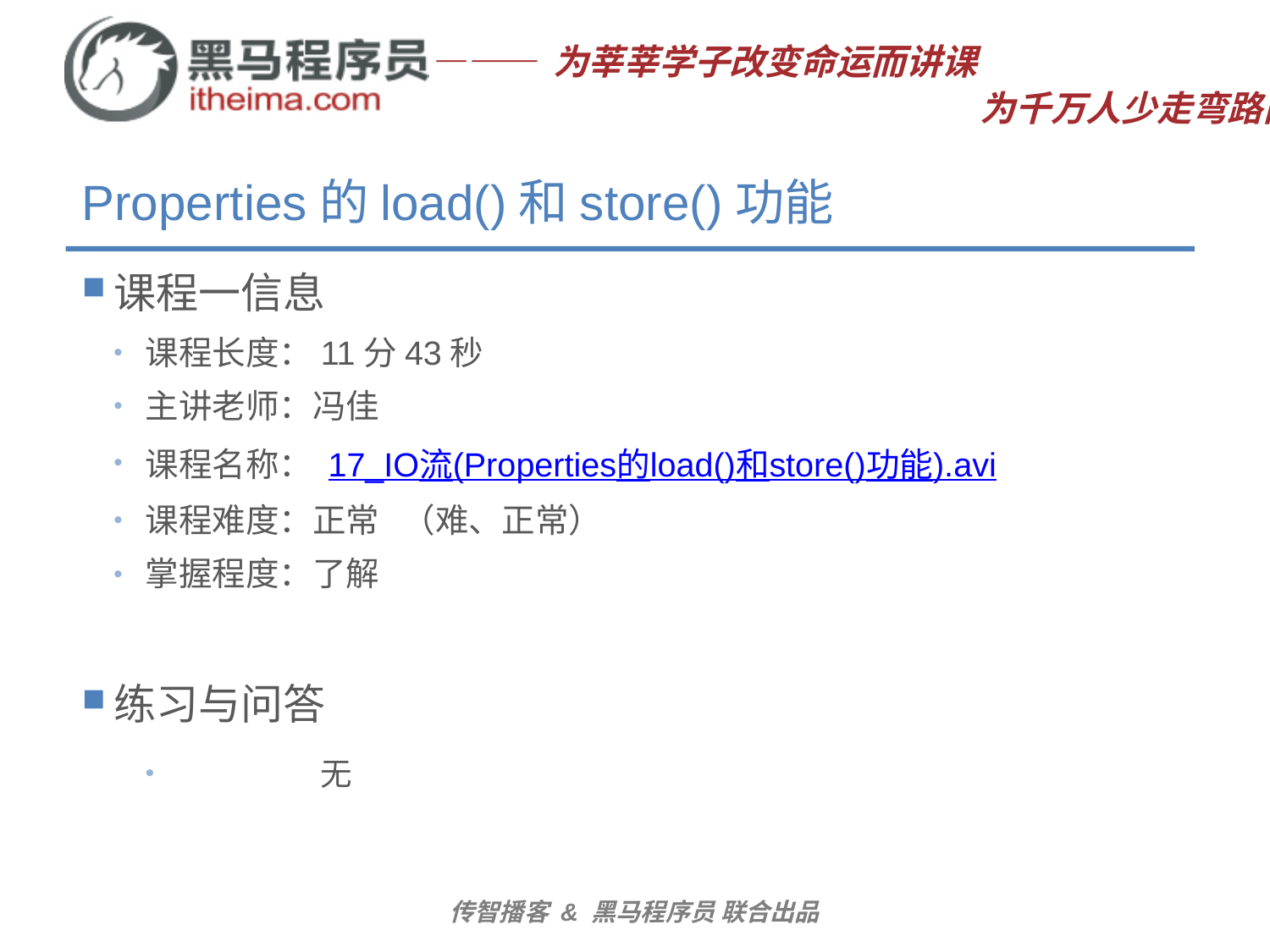

# Properties的load()和store()功能
课程一信息
课程长度：11分43秒
主讲老师：冯佳
课程名称： 17_IO流(Properties的load()和store()功能).avi
课程难度：正常   （难、正常）
掌握程度：了解

练习与问答
	无